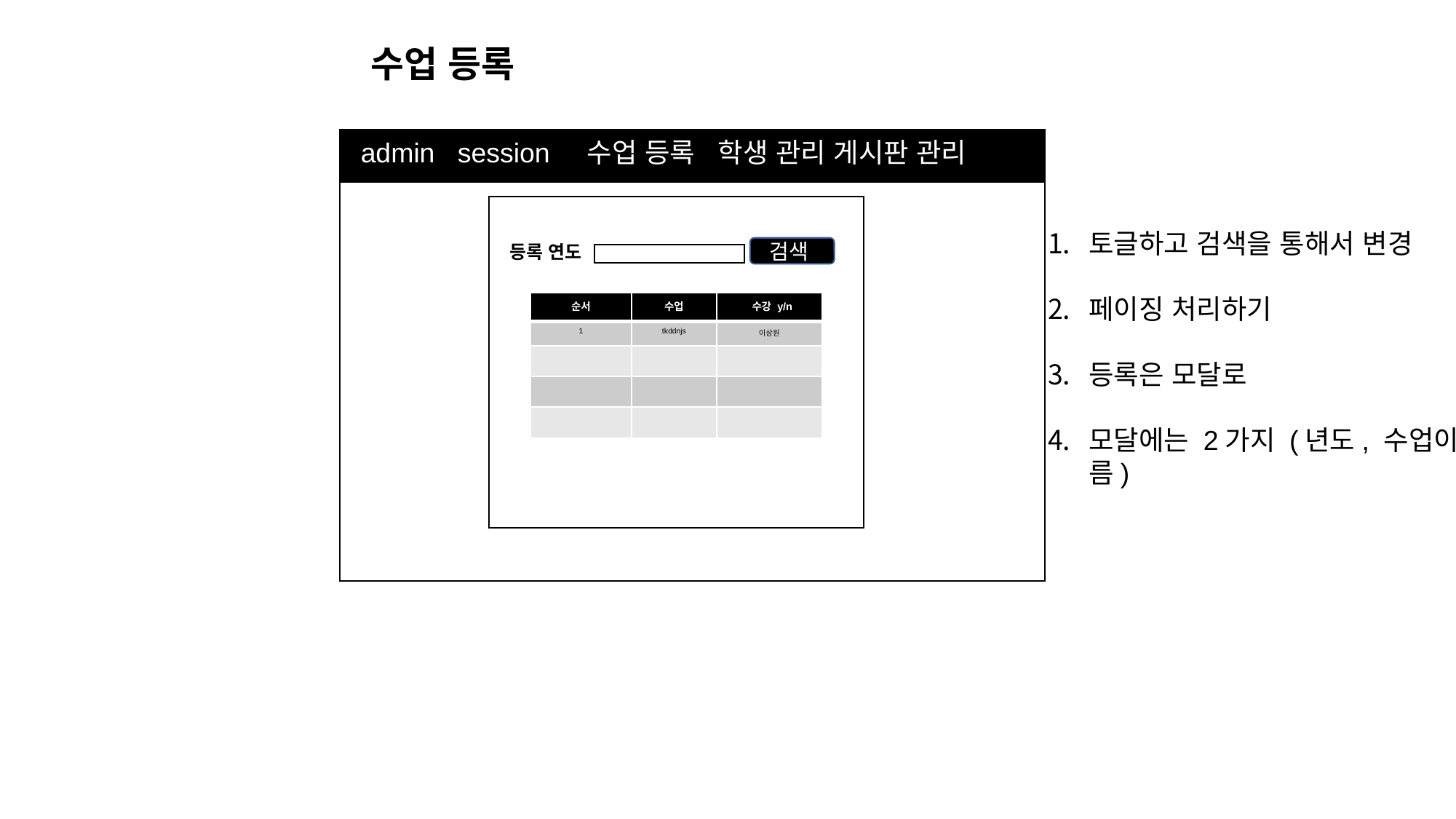

수업 등록

admin   session    수업 등록   학생 관리 게시판 관리

토글하고 검색을 통해서 변경

페이징 처리하기

등록은 모달로

모달에는 2가지 (년도, 수업이름)
등록 연도
검색

| 순서 | 수업 | 수강 y/n |
| --- | --- | --- |
| 1 | tkddnjs | 이상원 |
|  |  |  |
|  |  |  |
|  |  |  |